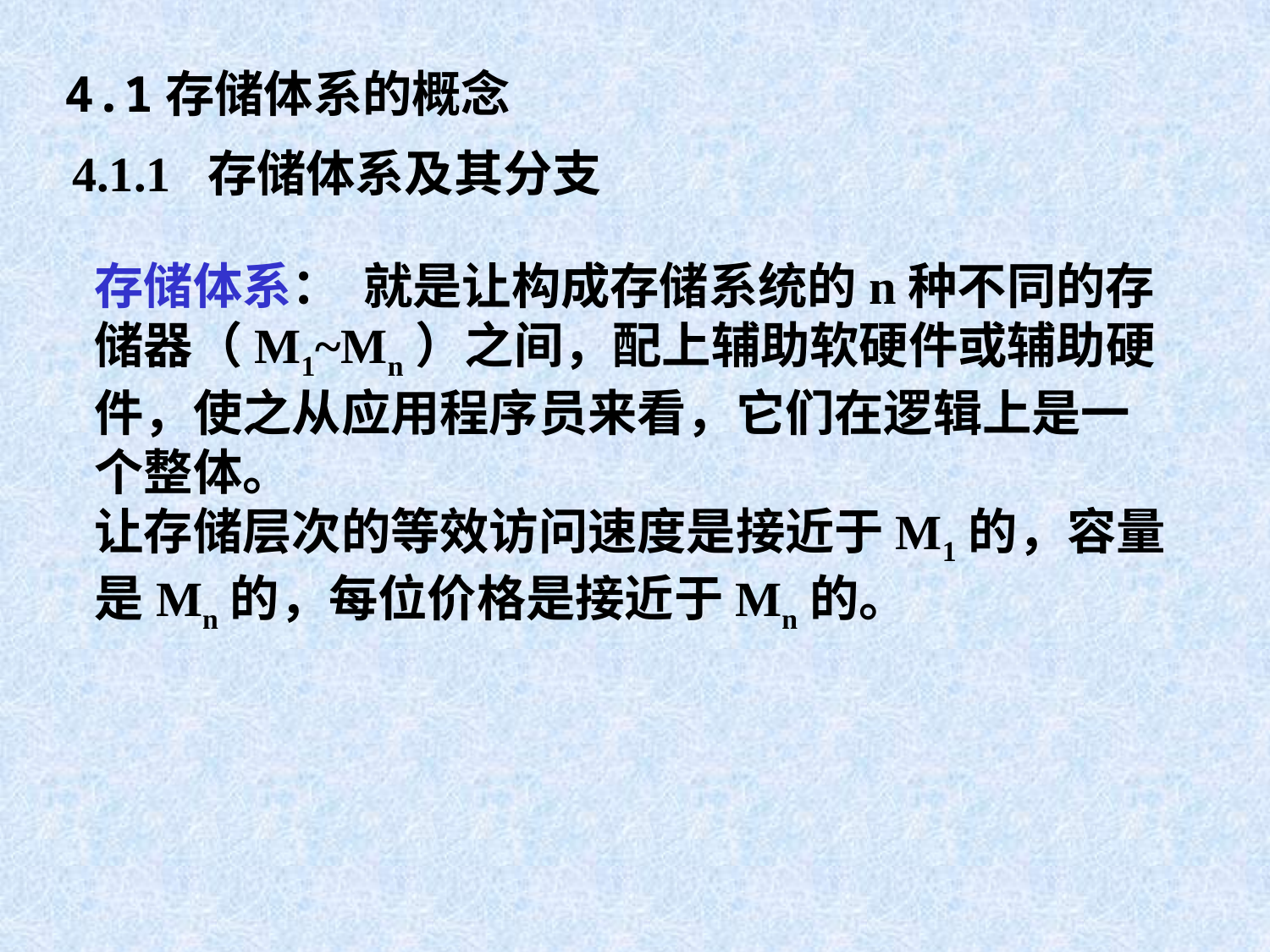

4.1存储体系的概念
4.1.1  存储体系及其分支
存储体系：  就是让构成存储系统的n种不同的存储器（M1~Mn）之间，配上辅助软硬件或辅助硬件，使之从应用程序员来看，它们在逻辑上是一个整体。
让存储层次的等效访问速度是接近于M1的，容量是Mn的，每位价格是接近于Mn的。